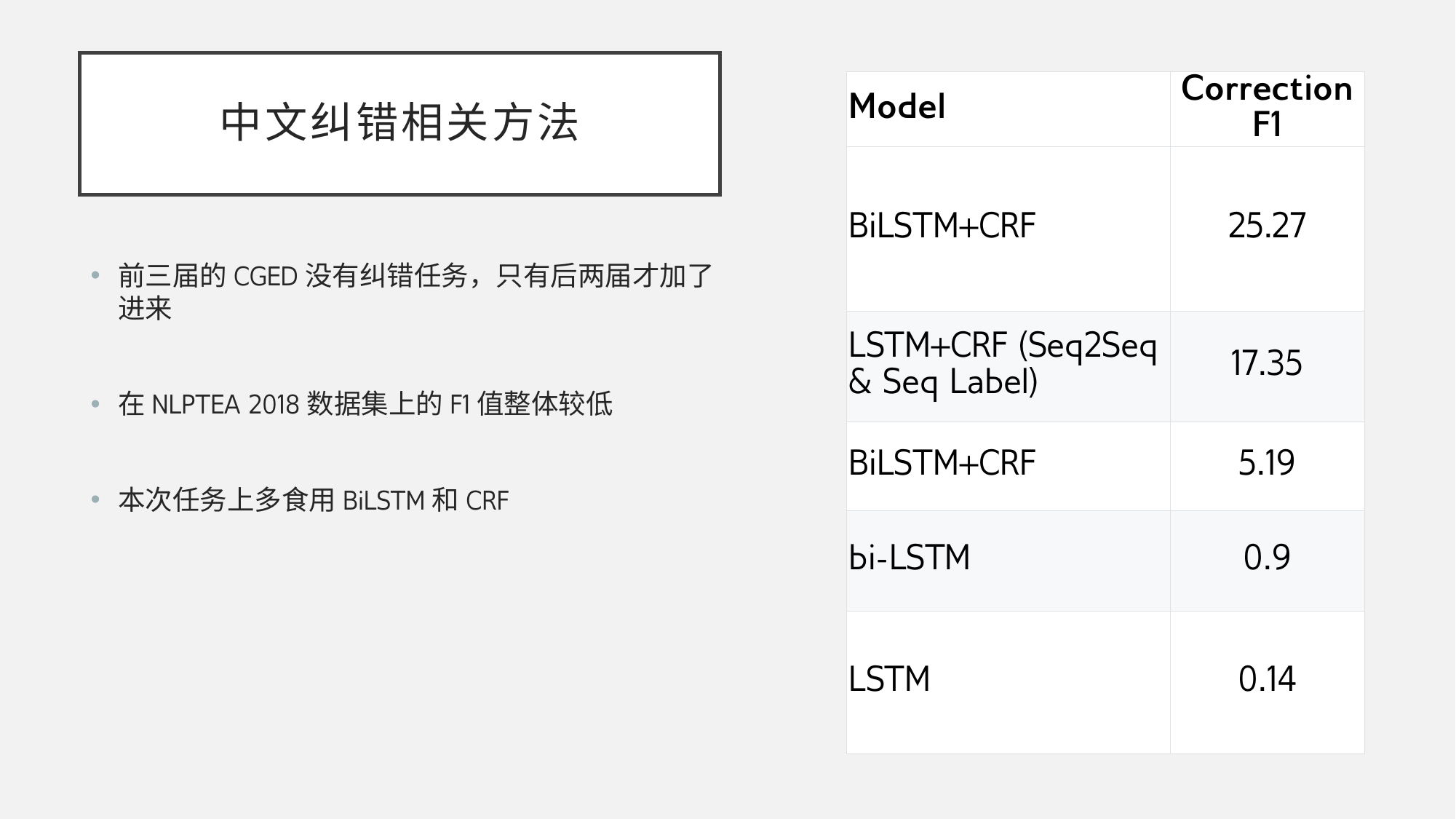

# 中文纠错相关方法
| Model | Correction F1 |
| --- | --- |
| BiLSTM+CRF | 25.27 |
| LSTM+CRF (Seq2Seq & Seq Label) | 17.35 |
| BiLSTM+CRF | 5.19 |
| bi-LSTM | 0.9 |
| LSTM | 0.14 |
前三届的CGED没有纠错任务，只有后两届才加了进来

在NLPTEA 2018数据集上的F1值整体较低

本次任务上多食用BiLSTM和CRF